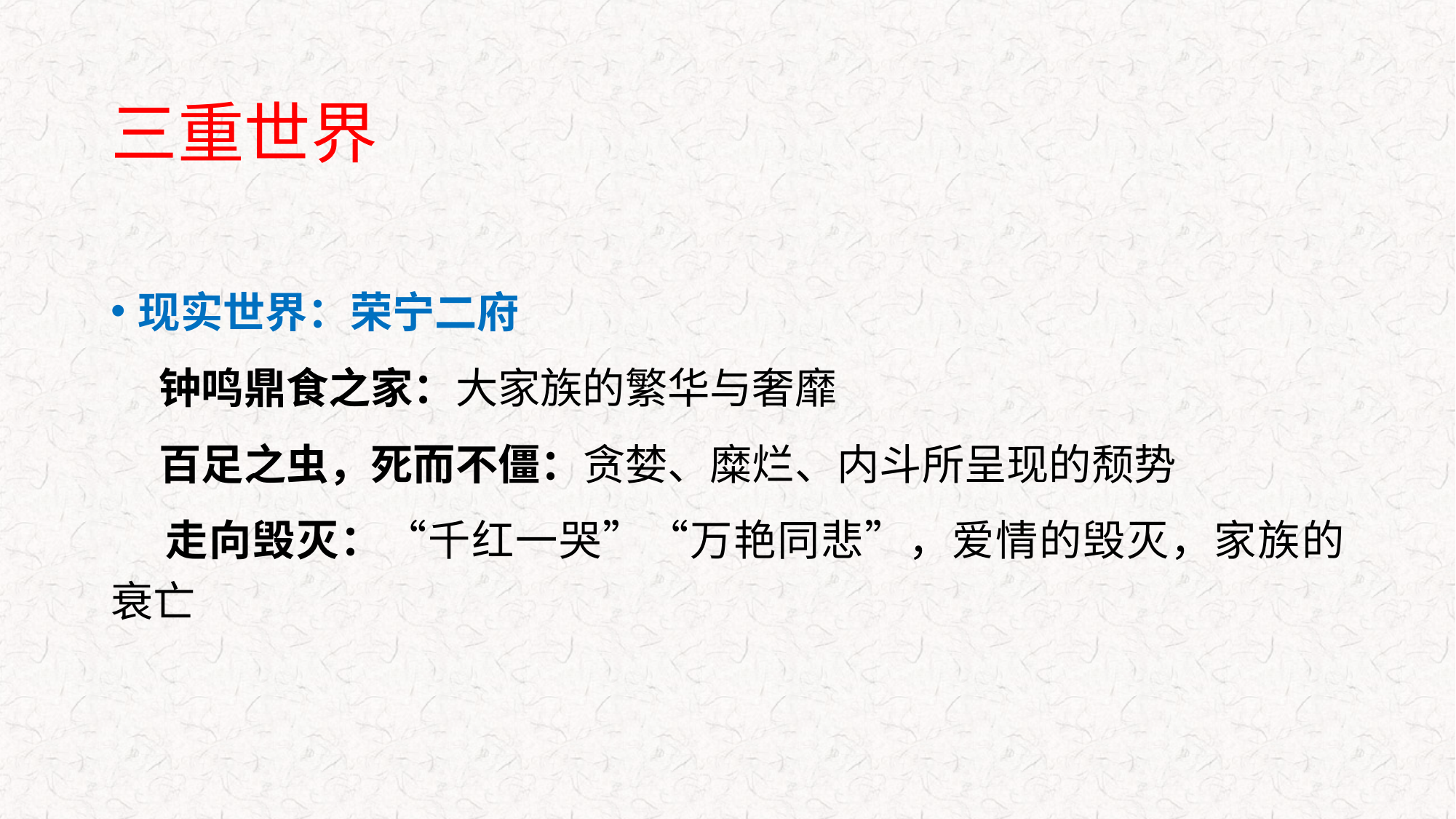

# 三重世界

现实世界：荣宁二府
    钟鸣鼎食之家：大家族的繁华与奢靡
    百足之虫，死而不僵：贪婪、糜烂、内斗所呈现的颓势
    走向毁灭：“千红一哭”“万艳同悲”，爱情的毁灭，家族的衰亡